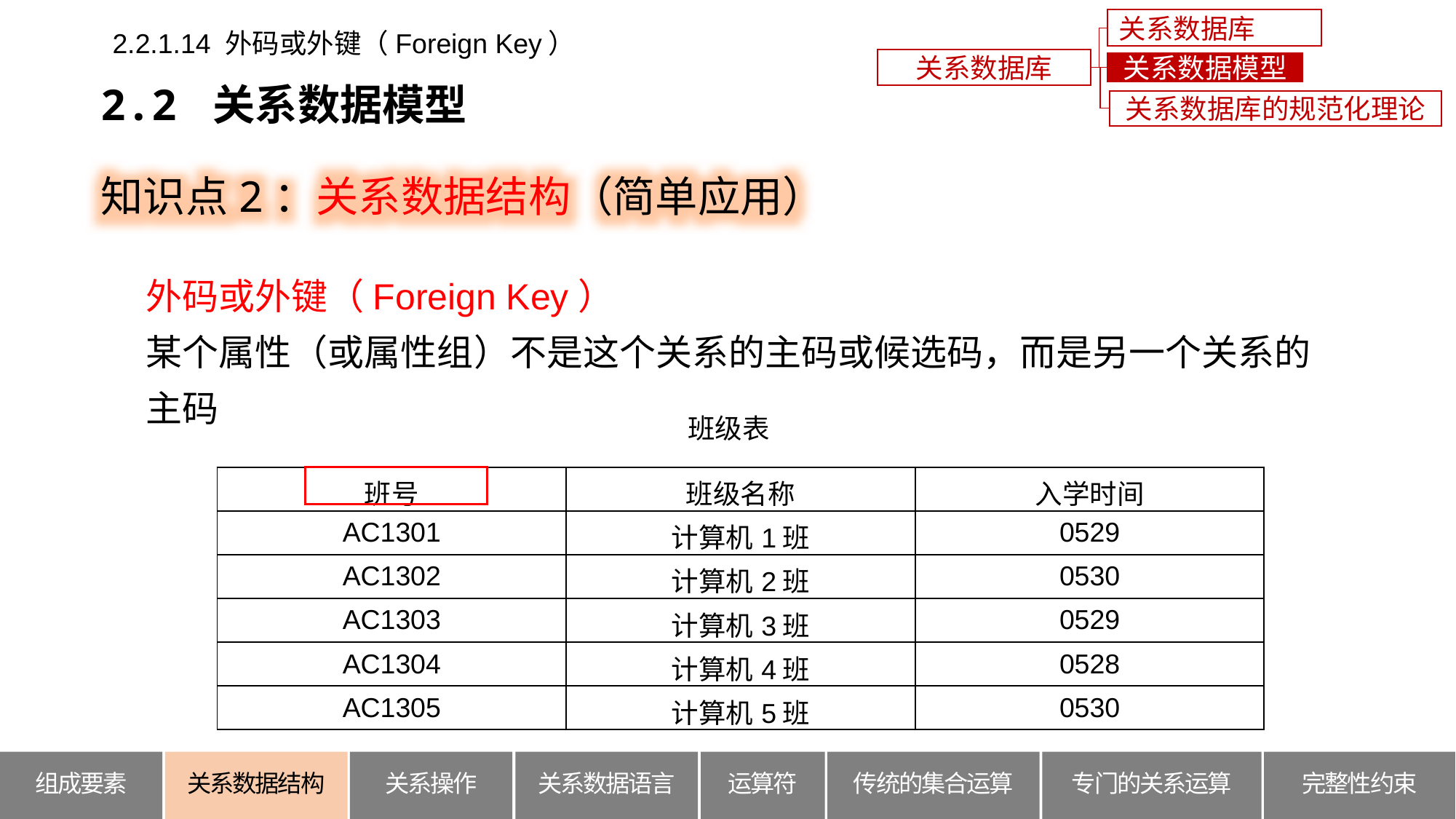

关系数据库概述
2.2.1.14 外码或外键（Foreign Key）
关系数据库
关系数据模型
2.2 关系数据模型
关系数据库的规范化理论
知识点2：关系数据结构（简单应用）
外码或外键（Foreign Key）
某个属性（或属性组）不是这个关系的主码或候选码，而是另一个关系的主码
班级表
| 班号 | 班级名称 | 入学时间 |
| --- | --- | --- |
| AC1301 | 计算机1班 | 0529 |
| AC1302 | 计算机2班 | 0530 |
| AC1303 | 计算机3班 | 0529 |
| AC1304 | 计算机4班 | 0528 |
| AC1305 | 计算机5班 | 0530 |

关系数据结构
组成要素
关系操作
关系数据语言
运算符
传统的集合运算
专门的关系运算
完整性约束